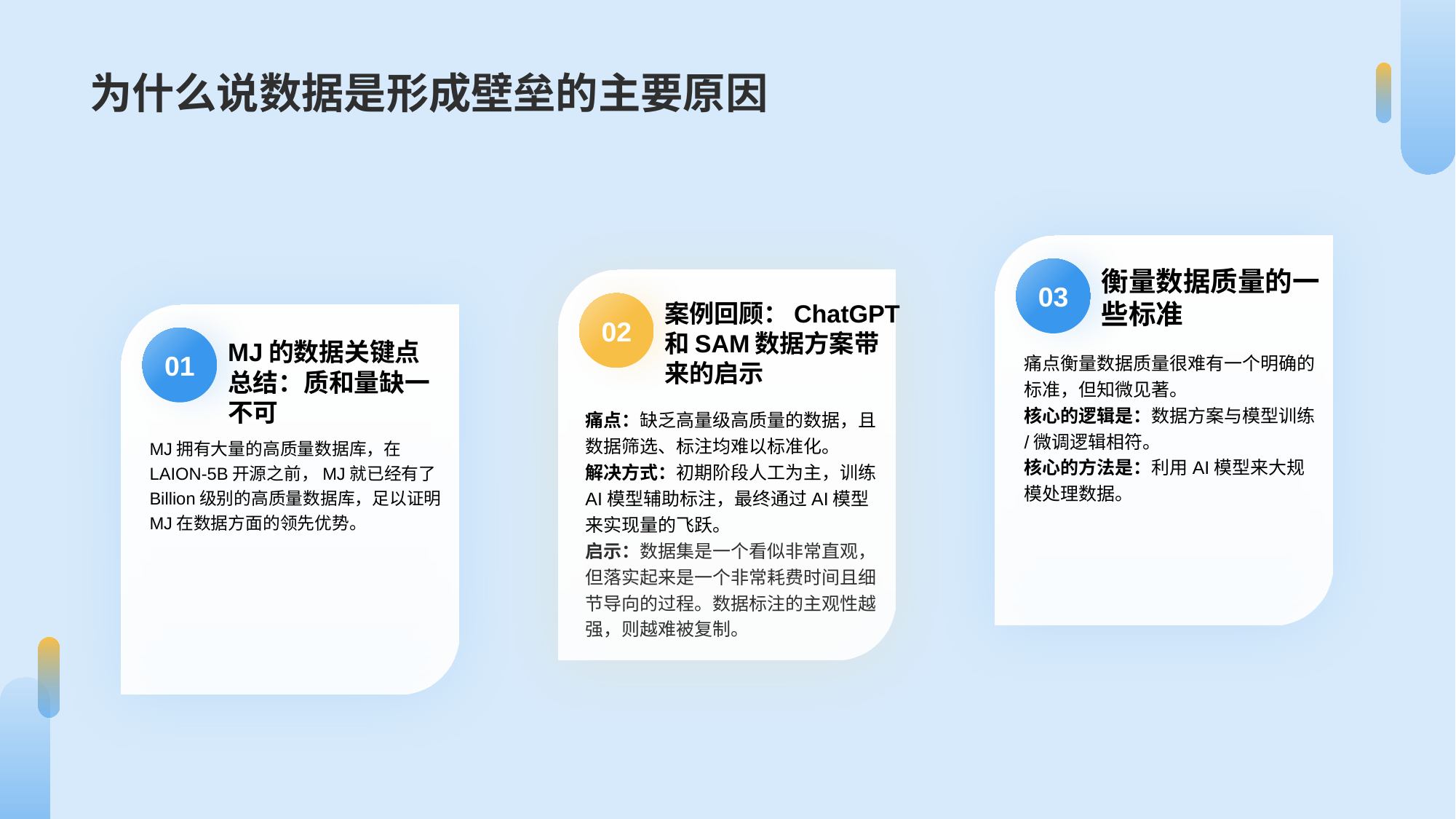

# 为什么说数据是形成壁垒的主要原因

03
衡量数据质量的一些标准

案例回顾：ChatGPT和SAM数据方案带来的启示
02

01
MJ的数据关键点总结：质和量缺一不可

痛点衡量数据质量很难有一个明确的标准，但知微见著。
核心的逻辑是：数据方案与模型训练/微调逻辑相符。
核心的方法是：利用AI模型来大规模处理数据。

痛点：缺乏高量级高质量的数据，且数据筛选、标注均难以标准化。
解决方式：初期阶段人工为主，训练AI模型辅助标注，最终通过AI模型来实现量的飞跃。
启示：数据集是一个看似非常直观，但落实起来是一个非常耗费时间且细节导向的过程。数据标注的主观性越强，则越难被复制。
MJ拥有大量的高质量数据库，在LAION-5B开源之前，MJ就已经有了Billion级别的高质量数据库，足以证明MJ在数据方面的领先优势。